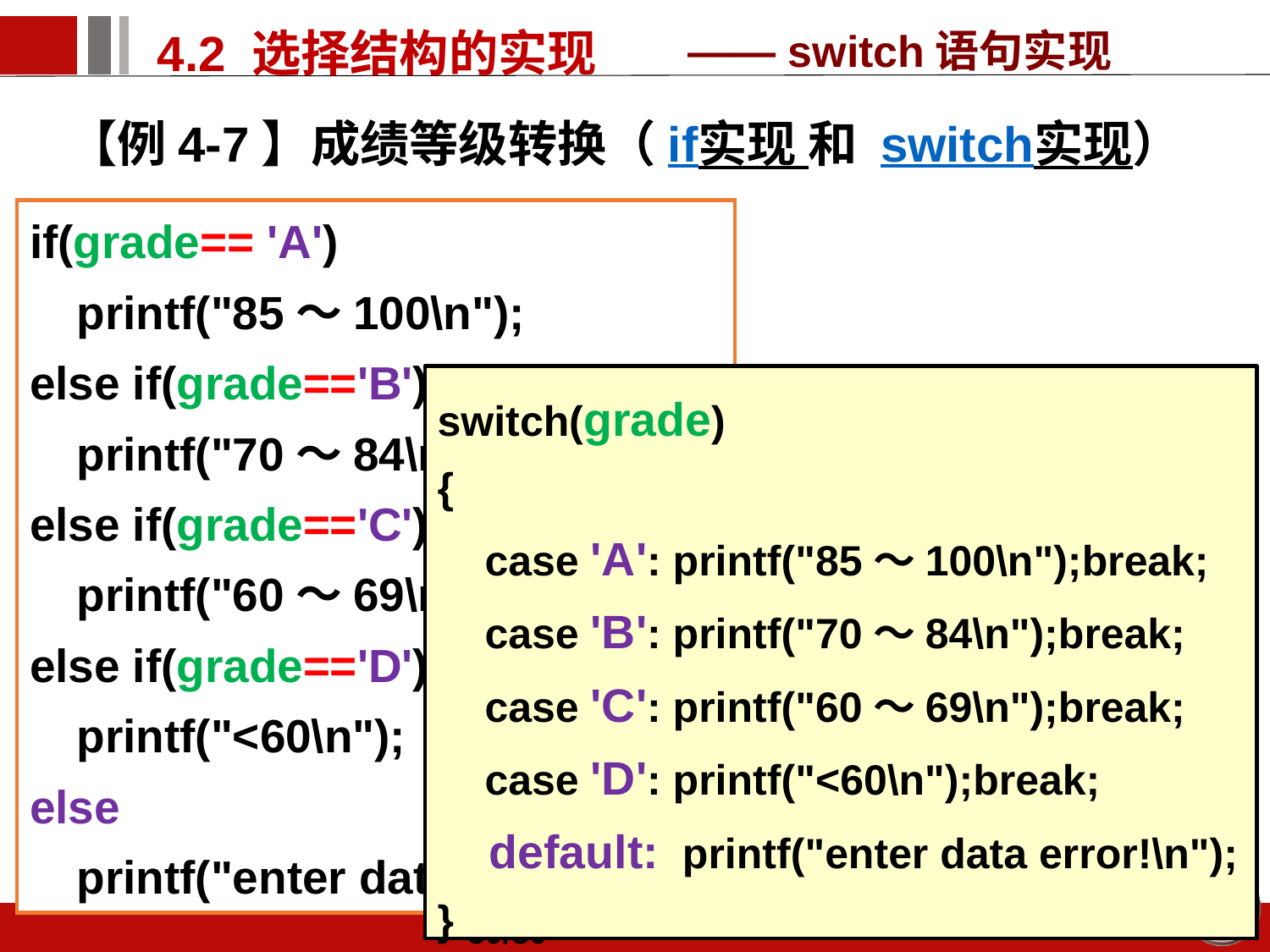

—— switch语句实现
【例4-7】成绩等级转换（if实现 和 switch实现）
if(grade== 'A')
	printf("85～100\n");
else if(grade=='B')
 	printf("70～84\n");
else if(grade=='C')
	printf("60～69\n");
else if(grade=='D')
	printf("<60\n");
else
	printf("enter data error!\n");
switch(grade)
{
    case 'A': printf("85～100\n");break;
    case 'B': printf("70～84\n");break;
    case 'C': printf("60～69\n");break;
    case 'D': printf("<60\n");break;
	 default:  printf("enter data error!\n");
}